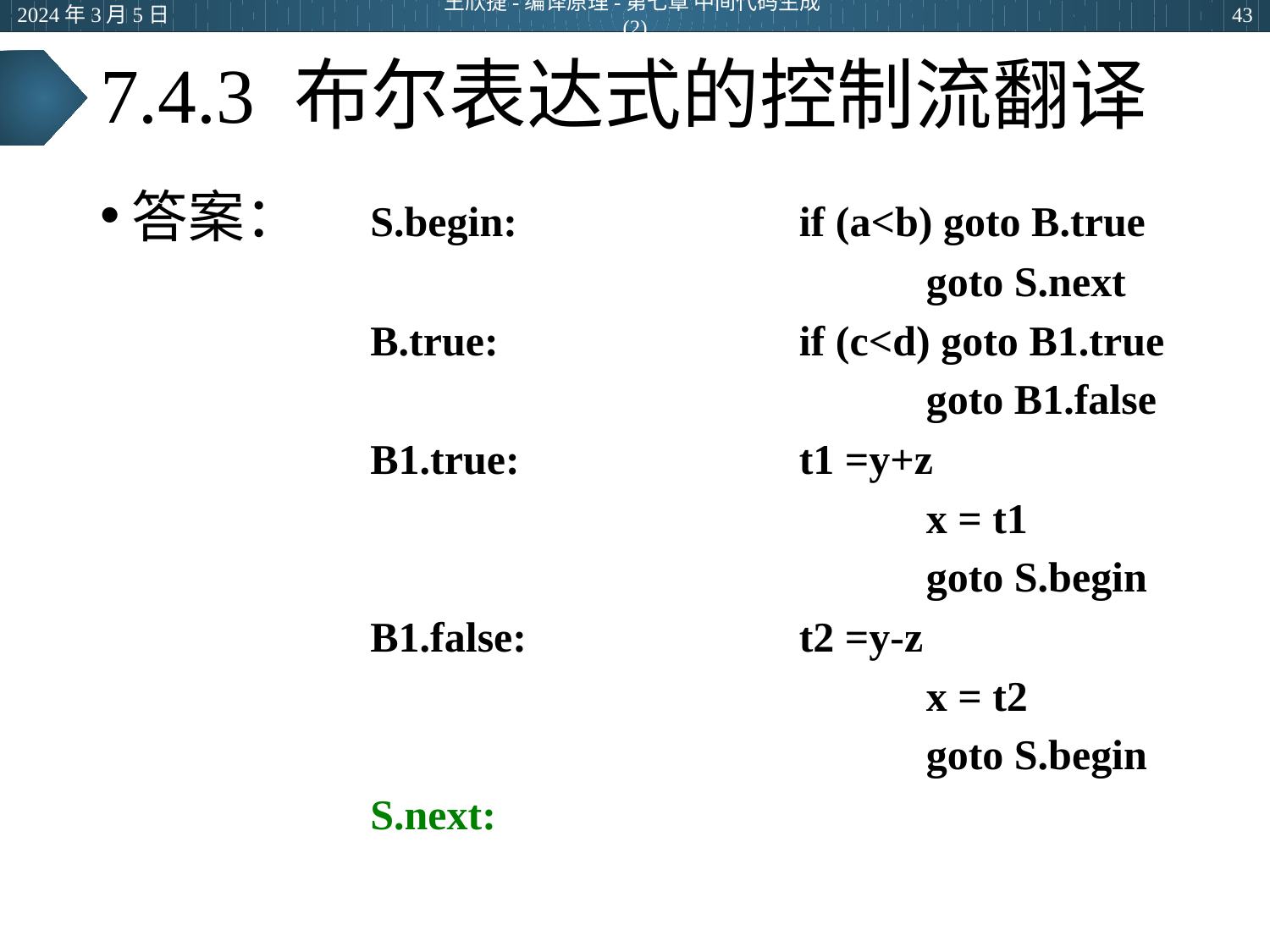

2024年3月5日
王欣捷-编译原理-第七章 中间代码生成(2)
43
# 7.4.3 布尔表达式的控制流翻译
答案：
S.begin:    		if (a<b) goto B.true
		     			goto S.next
B.true:     		if (c<d) goto B1.true
		     			goto B1.false
B1.true:   		t1 =y+z
		     			x = t1
		     			goto S.begin
B1.false:  		t2 =y-z
		     			x = t2
		     			goto S.begin
S.next: